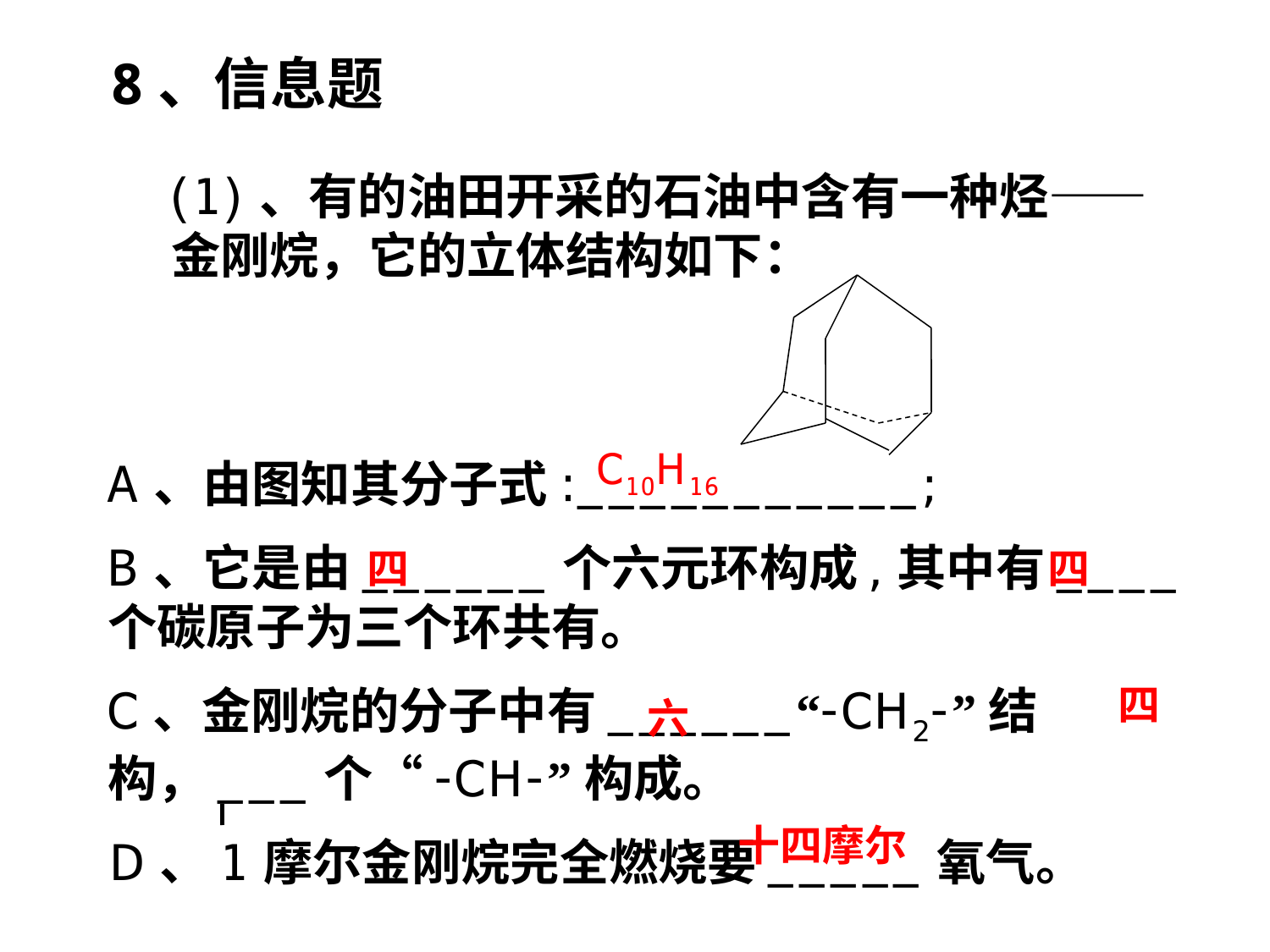

8、信息题
(1)、有的油田开采的石油中含有一种烃——    金刚烷，它的立体结构如下：

A、由图知其分子式:___________;
B、它是由______个六元环构成,其中有____个碳原子为三个环共有。
C、金刚烷的分子中有______“-CH2-”结构，___个“-CH-”构成。

 D、1摩尔金刚烷完全燃烧要_____氧气。
C10H16
四
四
四
六
十四摩尔